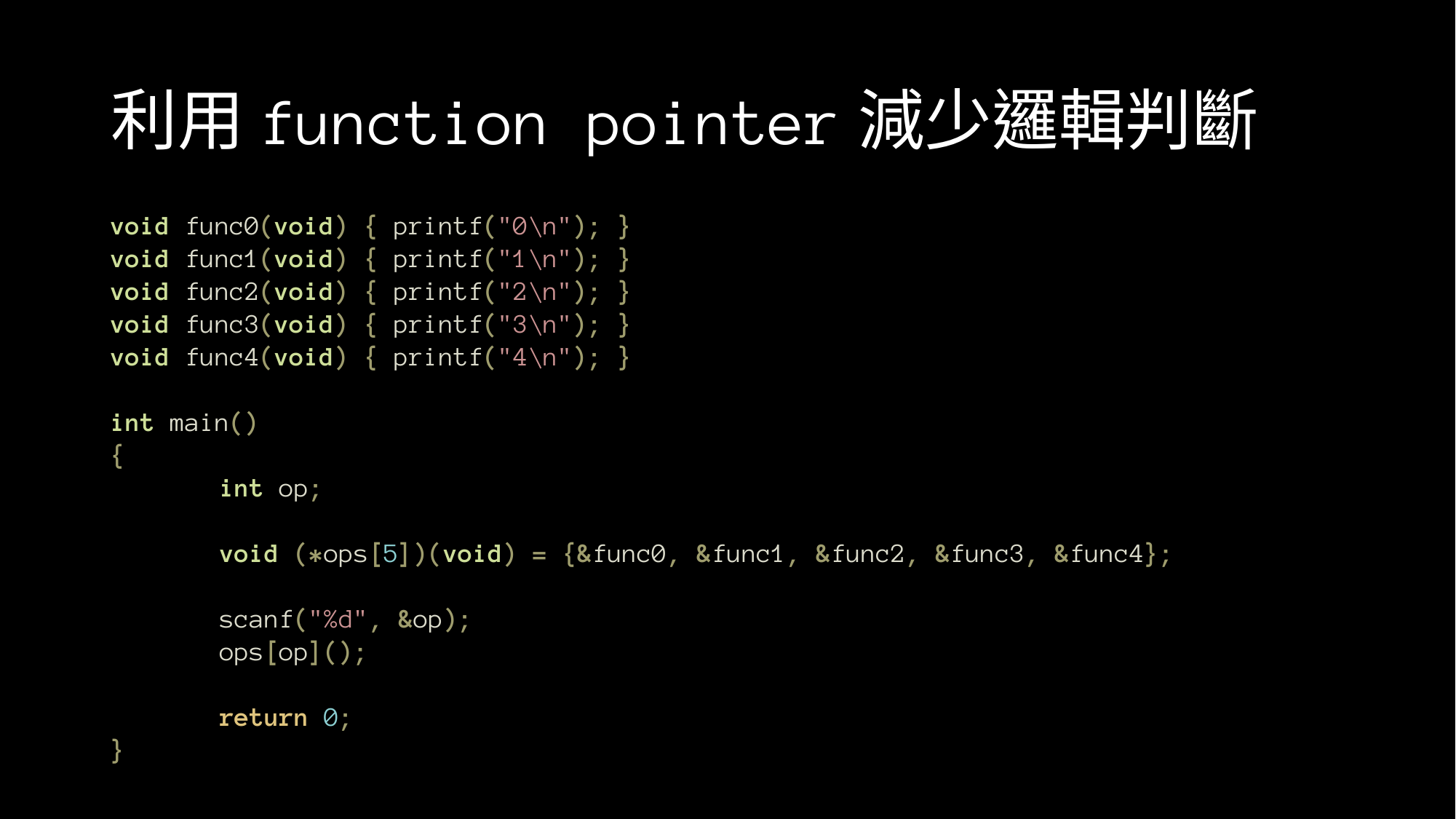

# 利用function pointer減少邏輯判斷
void func0(void) { printf("0\n"); }
void func1(void) { printf("1\n"); }
void func2(void) { printf("2\n"); }
void func3(void) { printf("3\n"); }
void func4(void) { printf("4\n"); }

int main()
{
	int op;

	void (*ops[5])(void) = {&func0, &func1, &func2, &func3, &func4};

	scanf("%d", &op);
	ops[op]();

	return 0;
}